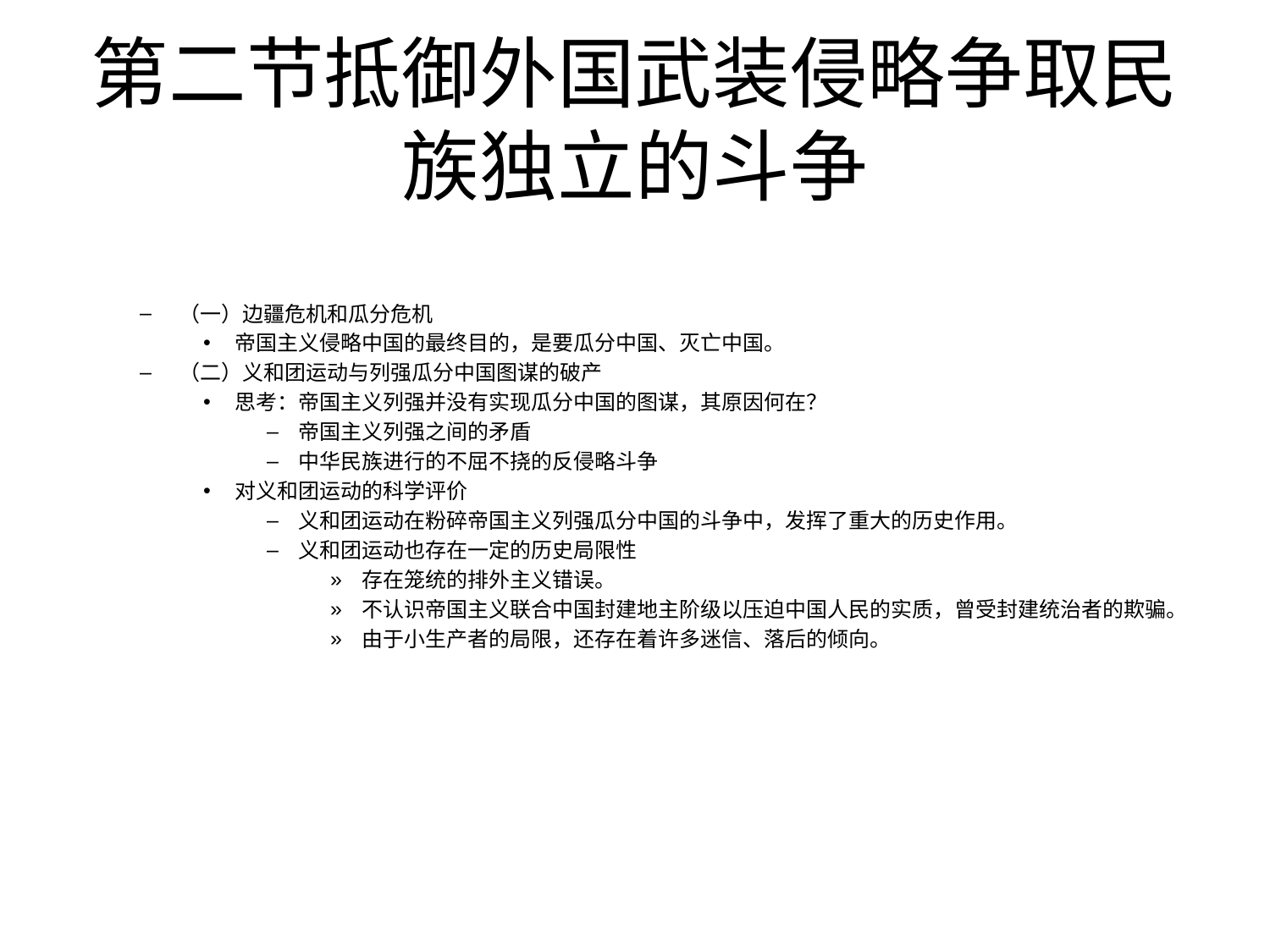

# 第二节抵御外国武装侵略争取民族独立的斗争

（一）边疆危机和瓜分危机
帝国主义侵略中国的最终目的，是要瓜分中国、灭亡中国。
（二）义和团运动与列强瓜分中国图谋的破产
思考：帝国主义列强并没有实现瓜分中国的图谋，其原因何在？
帝国主义列强之间的矛盾
中华民族进行的不屈不挠的反侵略斗争
对义和团运动的科学评价
义和团运动在粉碎帝国主义列强瓜分中国的斗争中，发挥了重大的历史作用。
义和团运动也存在一定的历史局限性
存在笼统的排外主义错误。
不认识帝国主义联合中国封建地主阶级以压迫中国人民的实质，曾受封建统治者的欺骗。
由于小生产者的局限，还存在着许多迷信、落后的倾向。